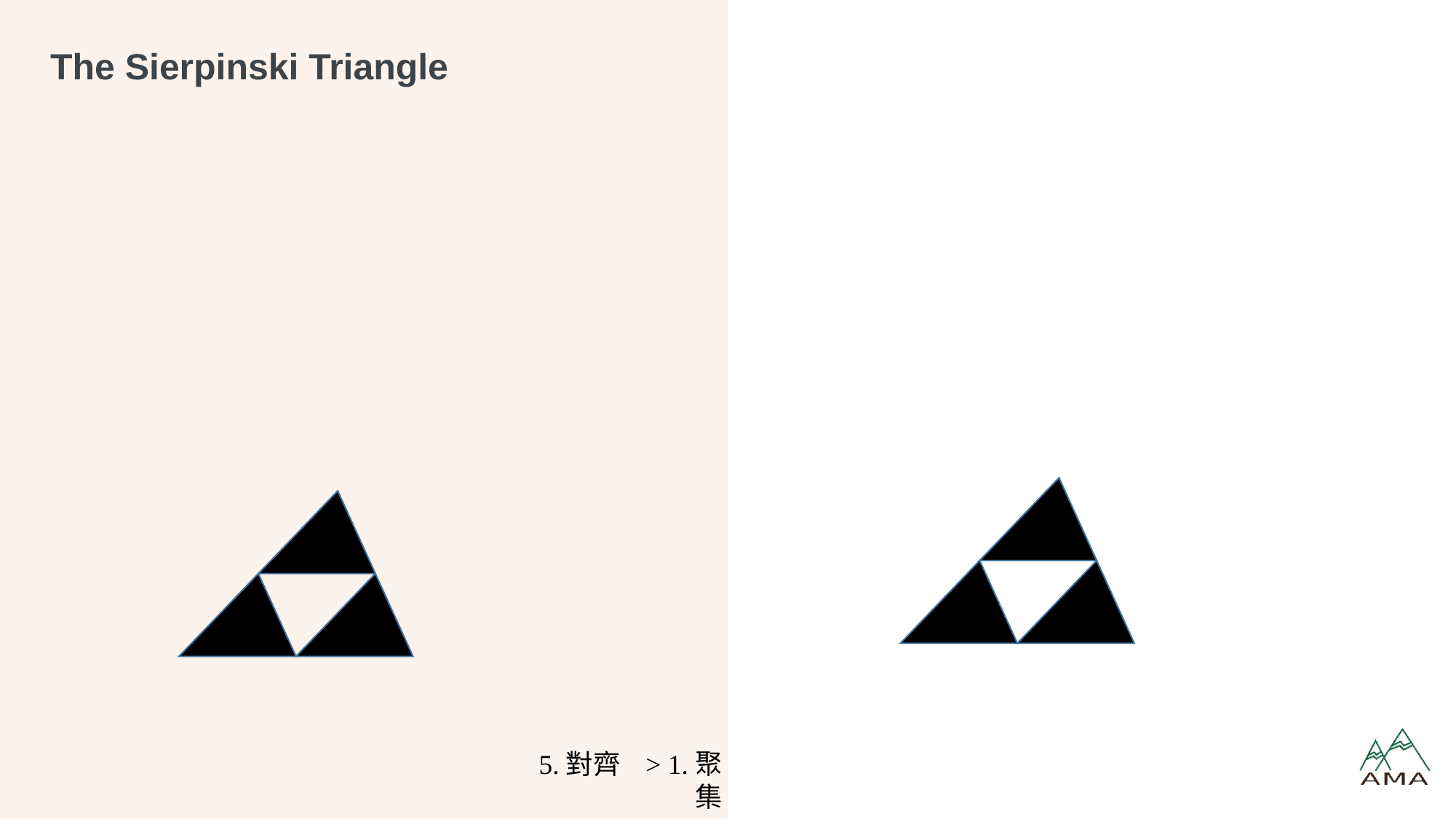

# The Sierpinski Triangle

5.對齊   > 1.聚集